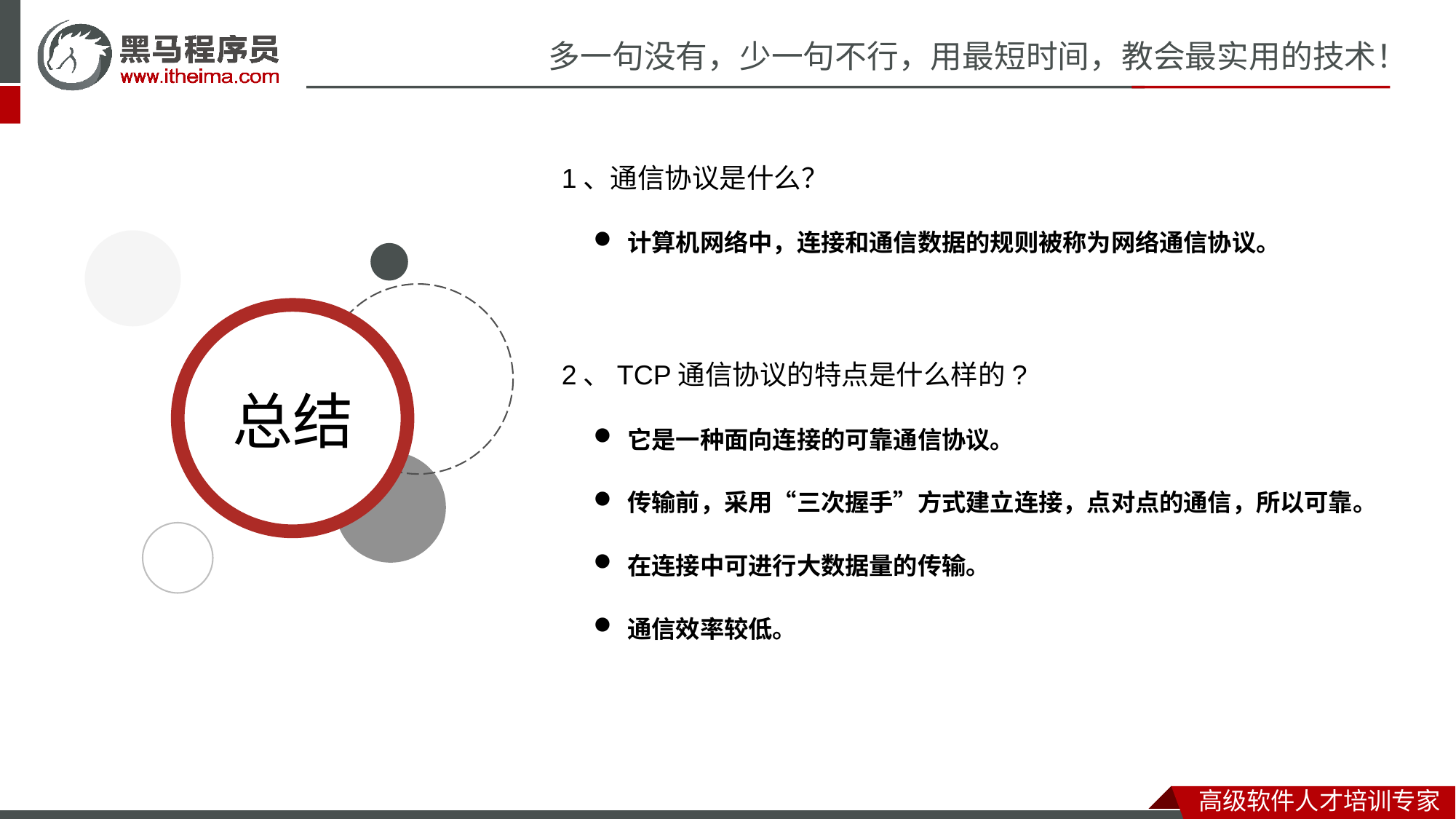

1、通信协议是什么？
计算机网络中，连接和通信数据的规则被称为网络通信协议。

2、TCP通信协议的特点是什么样的?
它是一种面向连接的可靠通信协议。
传输前，采用“三次握手”方式建立连接，点对点的通信，所以可靠。
在连接中可进行大数据量的传输。
通信效率较低。